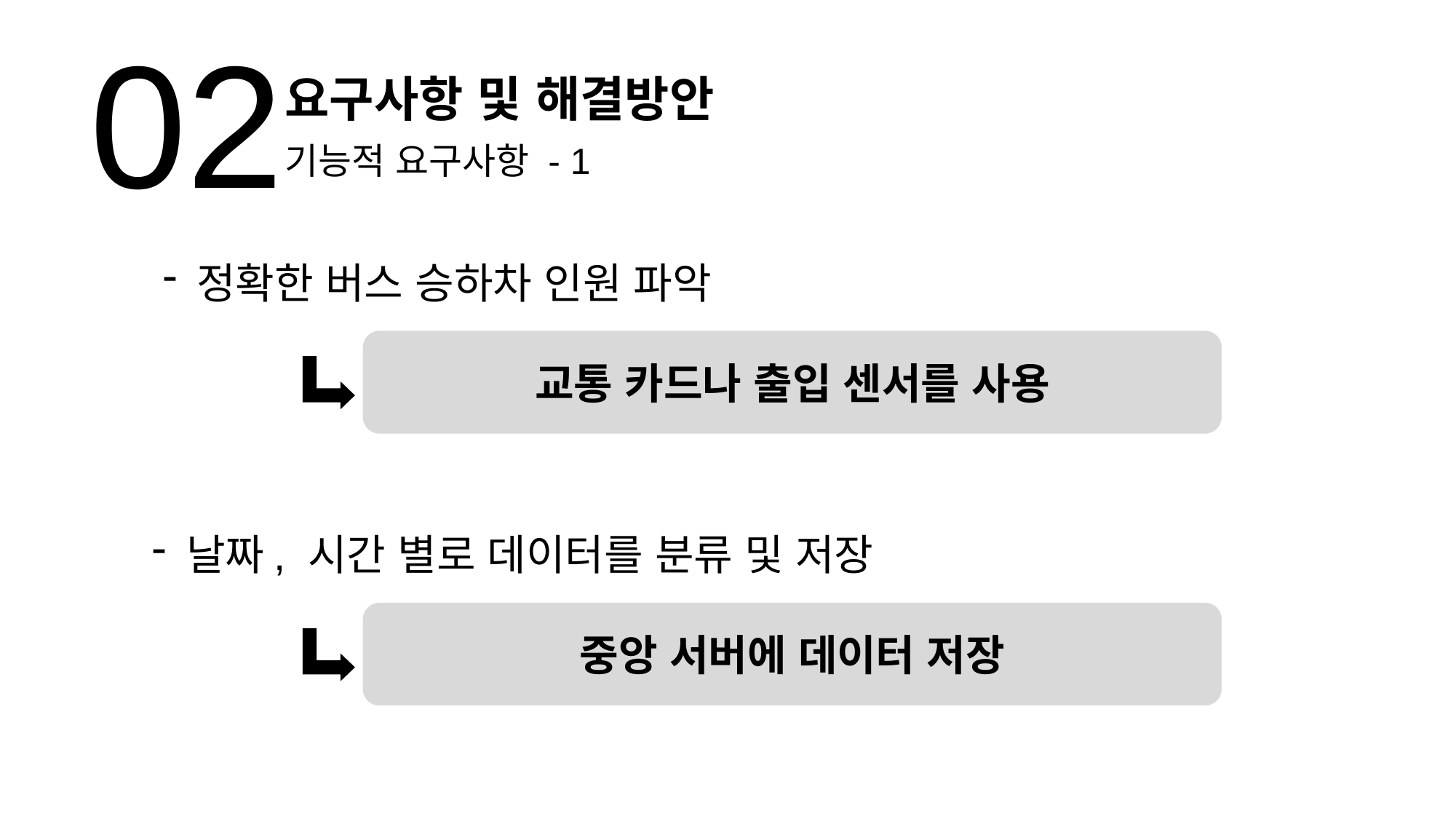

02
요구사항 및 해결방안
기능적 요구사항 - 1
정확한 버스 승하차 인원 파악
교통 카드나 출입 센서를 사용

날짜, 시간 별로 데이터를 분류 및 저장
중앙 서버에 데이터 저장